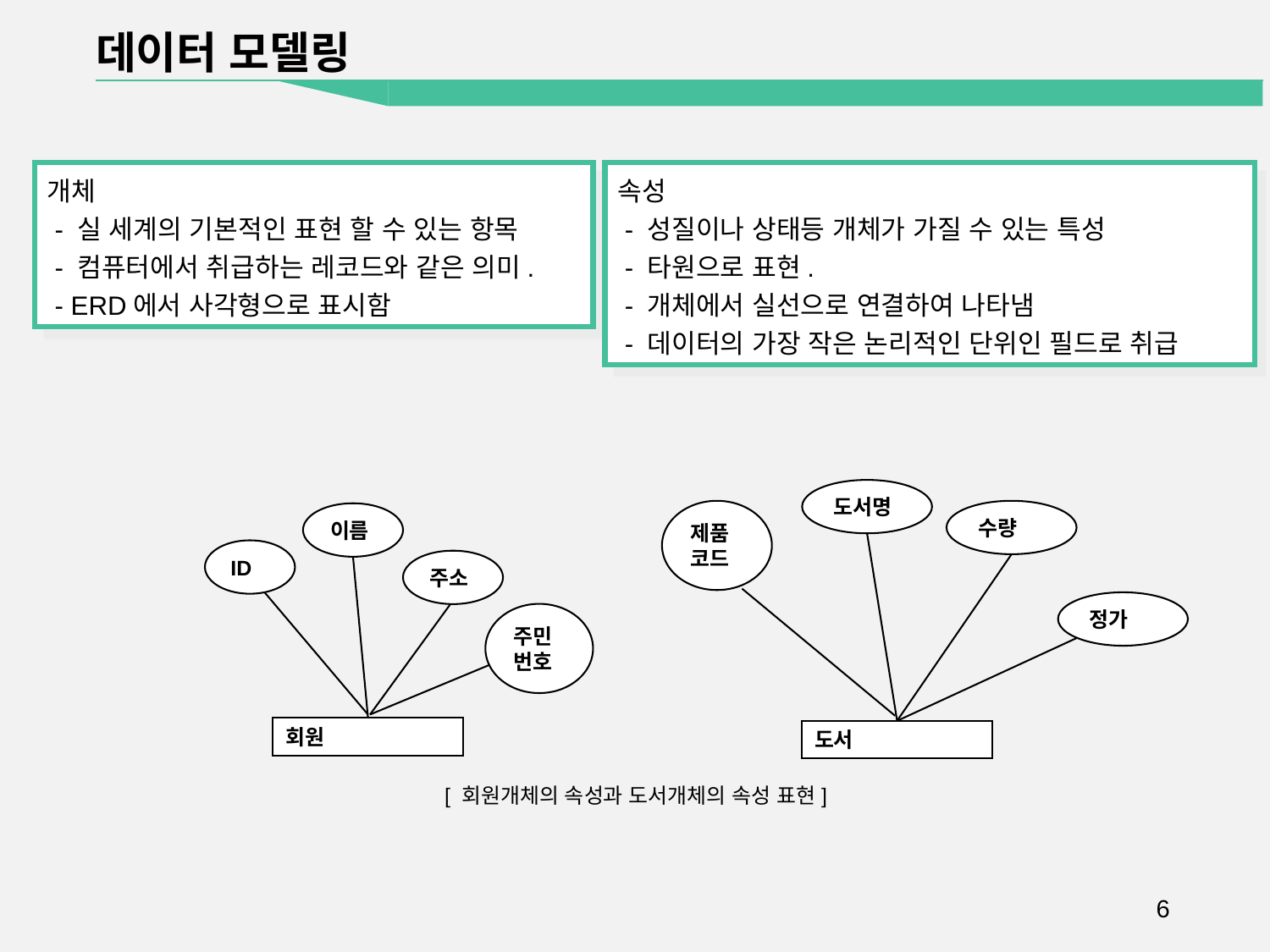

데이터 모델링

개체
 - 실 세계의 기본적인 표현 할 수 있는 항목
 - 컴퓨터에서 취급하는 레코드와 같은 의미.
 - ERD에서 사각형으로 표시함
속성
 - 성질이나 상태등 개체가 가질 수 있는 특성
 - 타원으로 표현.
 - 개체에서 실선으로 연결하여 나타냄
 - 데이터의 가장 작은 논리적인 단위인 필드로 취급
도서명
제품코드
수량
이름
ID
주소
정가
주민번호
회원
도서
[ 회원개체의 속성과 도서개체의 속성 표현]
6